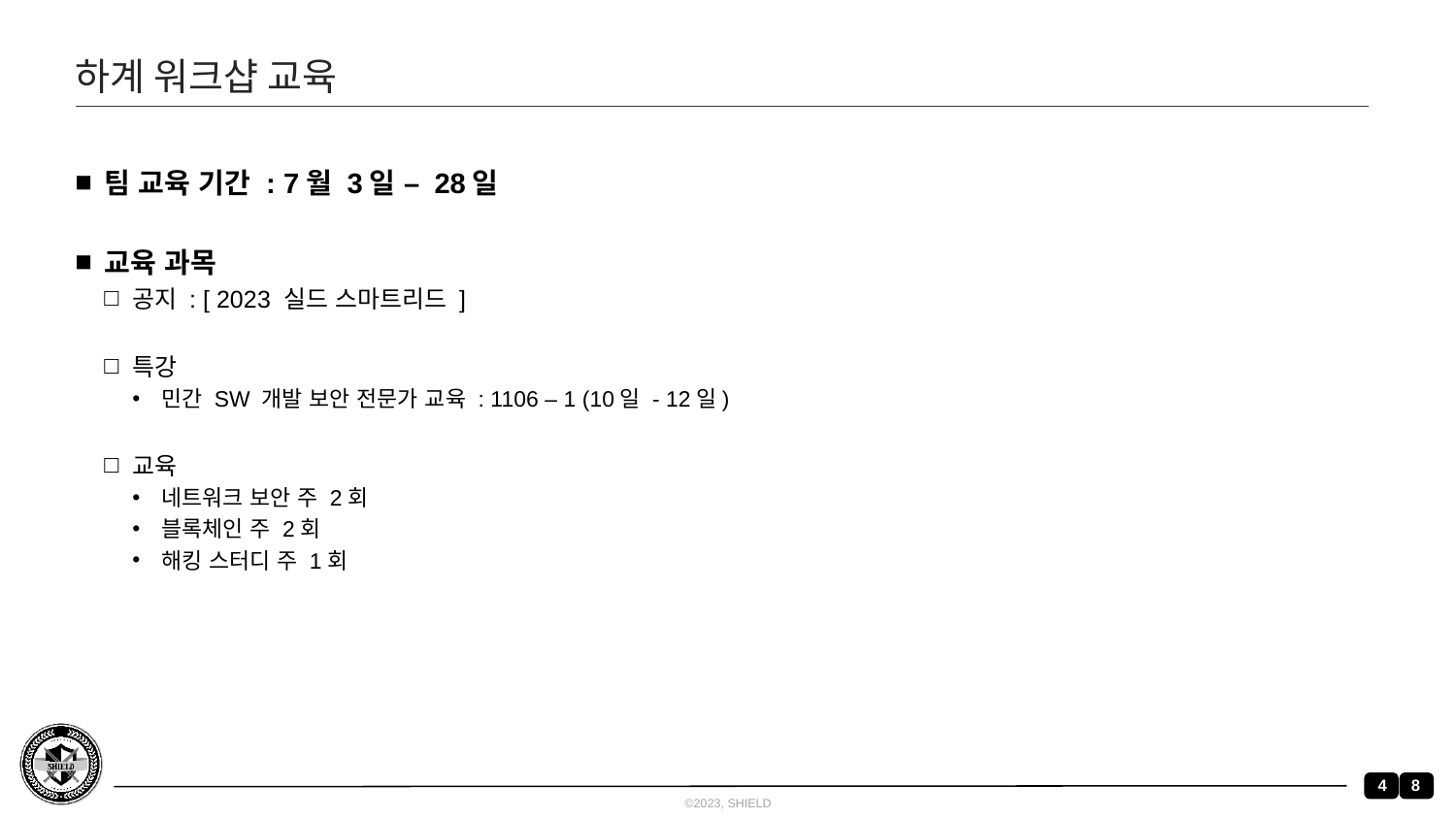

# 하계 워크샵 교육

팀 교육 기간 : 7월 3일 – 28일

교육 과목
공지 : [ 2023 실드 스마트리드 ]

특강
민간 SW 개발 보안 전문가 교육 : 1106 – 1 (10일 - 12일)

교육
네트워크 보안 주 2회
블록체인 주 2회
해킹 스터디 주 1회